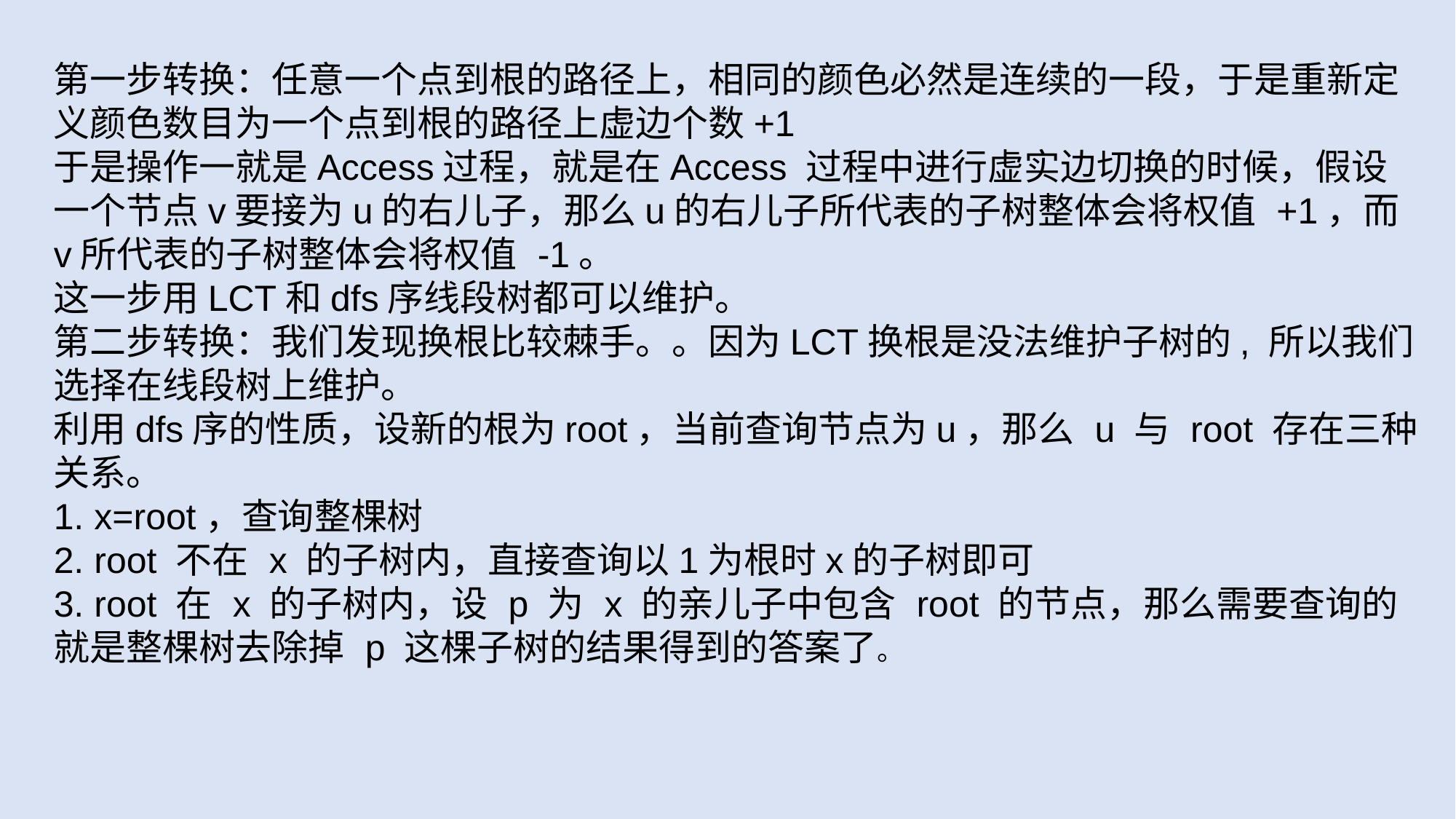

第一步转换：任意一个点到根的路径上，相同的颜色必然是连续的一段，于是重新定义颜色数目为一个点到根的路径上虚边个数+1
于是操作一就是Access过程，就是在Access 过程中进行虚实边切换的时候，假设一个节点v要接为u的右儿子，那么u的右儿子所代表的子树整体会将权值 +1，而 v所代表的子树整体会将权值 -1。
这一步用LCT和dfs序线段树都可以维护。
第二步转换：我们发现换根比较棘手。。因为LCT换根是没法维护子树的, 所以我们选择在线段树上维护。
利用dfs序的性质，设新的根为root，当前查询节点为u，那么 u 与 root 存在三种关系。
1. x=root，查询整棵树
2. root 不在 x 的子树内，直接查询以1为根时x的子树即可
3. root 在 x 的子树内，设 p 为 x 的亲儿子中包含 root 的节点，那么需要查询的就是整棵树去除掉 p 这棵子树的结果得到的答案了。